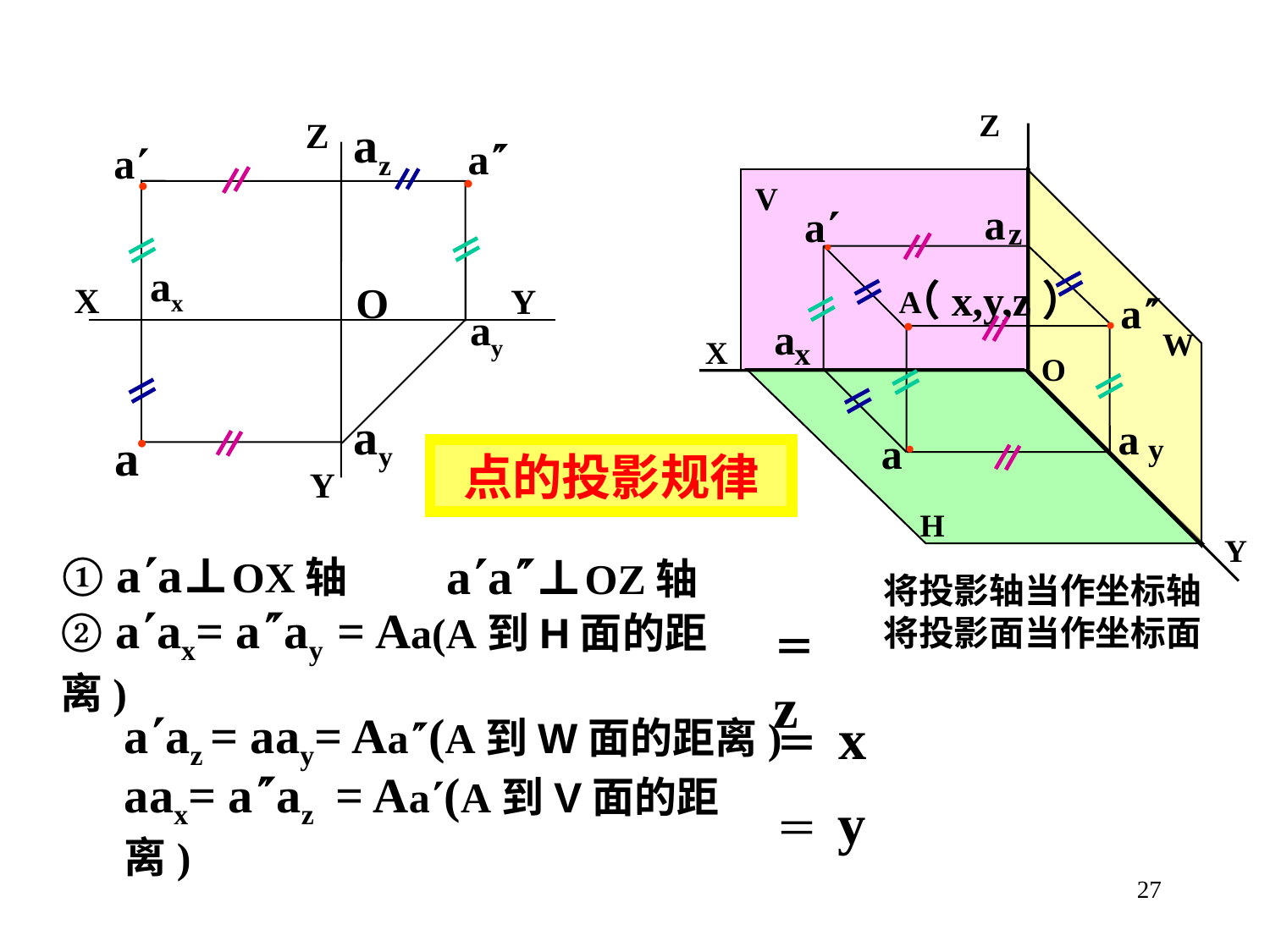

Z
Z
az
a″
a′

●
●

ax
O
X
Y
ay

ay
a
●

Y

V
a
z
a′
●

（x,y,z）

A
a″

a
x
●
●
W

X

O

a
y
a
●
点的投影规律

H
 a′a″⊥OZ轴
Y
① a′a⊥OX轴
将投影轴当作坐标轴
将投影面当作坐标面
＝  z
② a′ax= a″ay  = Aa(A到H面的距离)
＝ x
a′az = aay= Aa″(A到W面的距离)
＝ y
aax= a″az   = Aa′(A到V面的距离)
27